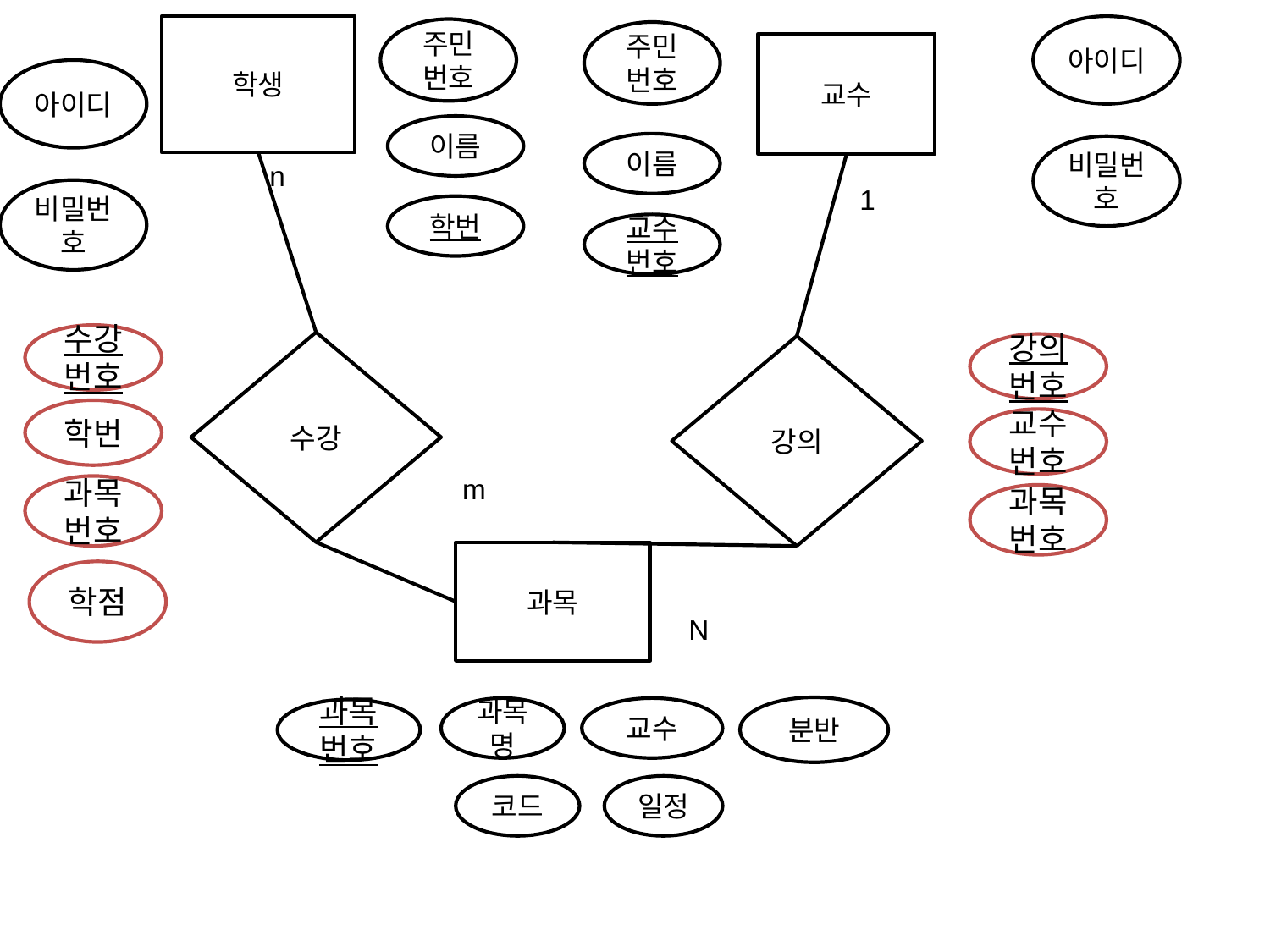

학생
아이디
주민번호
주민번호
교수
아이디
이름
이름
비밀번호
n
1
비밀번호
학번
교수번호
수강번호
수강
강의번호
강의
학번
교수번호
m
과목번호
과목번호
과목
학점
N
분반
과목명
교수
과목번호
코드
일정